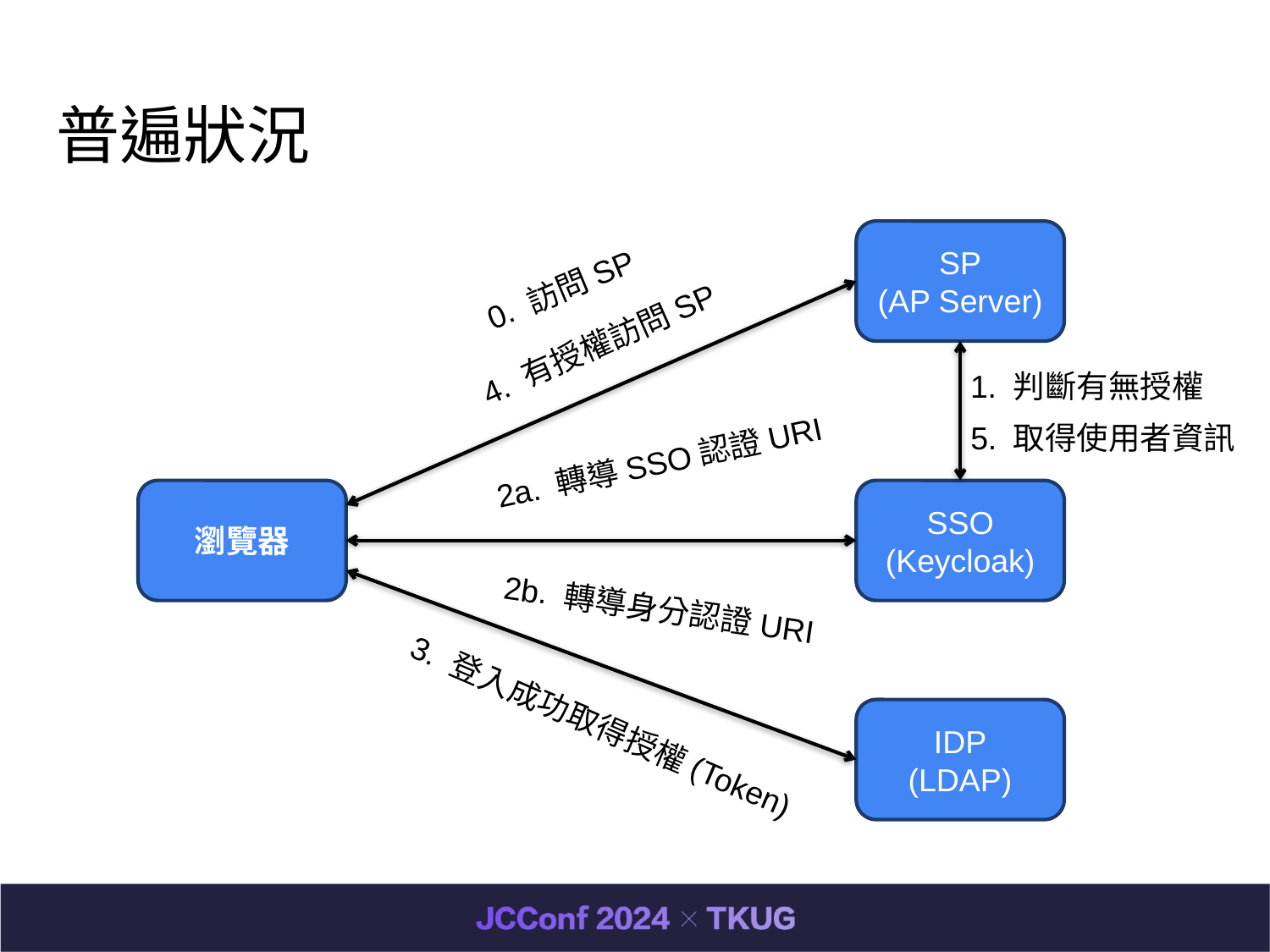

# 普遍狀況
SP
(AP Server)
0. 訪問SP
4. 有授權訪問SP
1. 判斷有無授權
5. 取得使用者資訊
2a. 轉導SSO認證URI
瀏覽器
SSO
(Keycloak)
2b. 轉導身分認證URI
IDP
(LDAP)
3. 登入成功取得授權(Token)